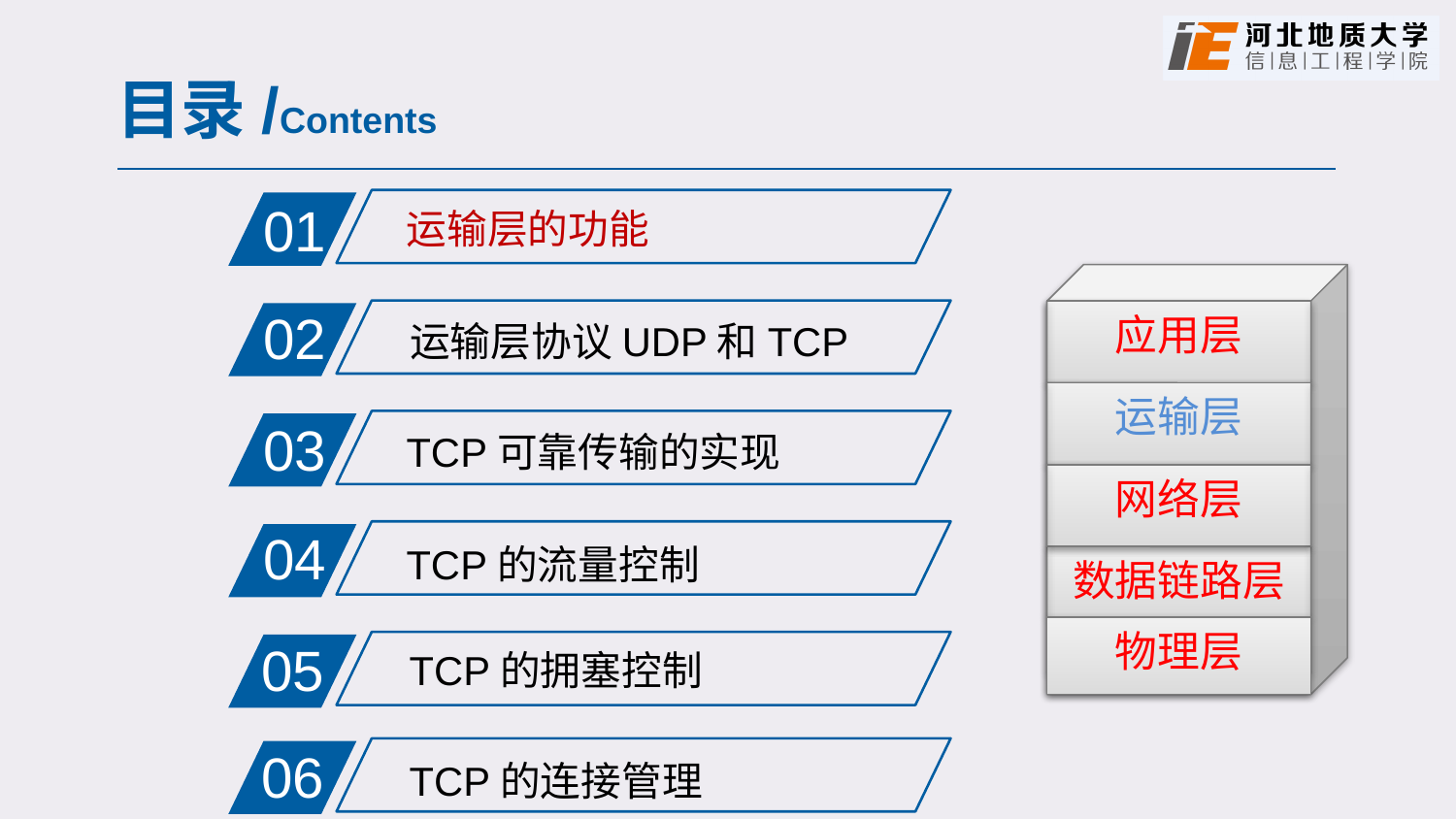

运输层的功能

应用层

运输层

网络层

数据链路层

物理层

运输层协议UDP和TCP
TCP可靠传输的实现
TCP的流量控制
TCP的拥塞控制
TCP的连接管理